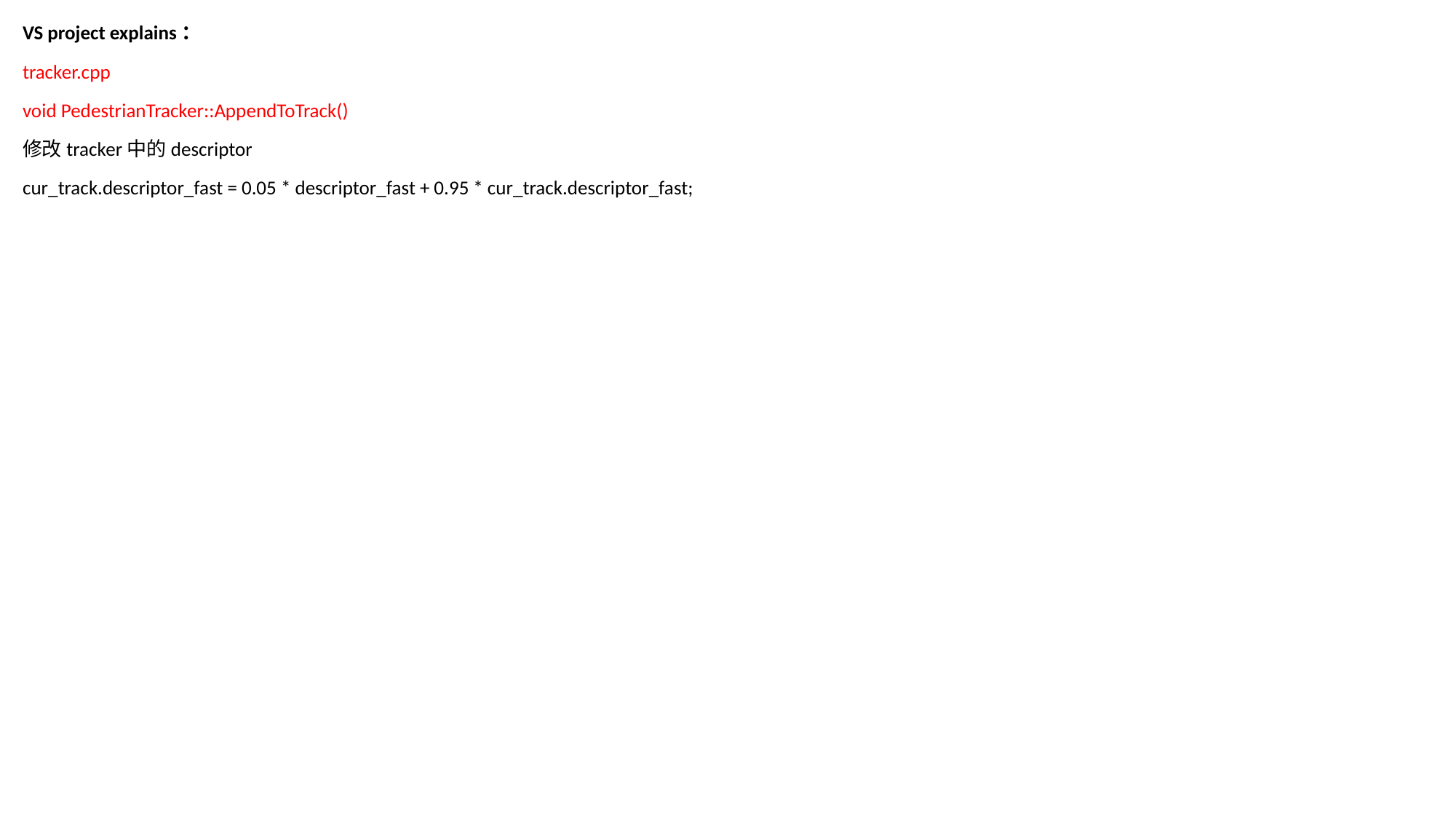

VS project explains：
tracker.cpp
void PedestrianTracker::AppendToTrack()
修改tracker中的descriptor
cur_track.descriptor_fast = 0.05 * descriptor_fast + 0.95 * cur_track.descriptor_fast;